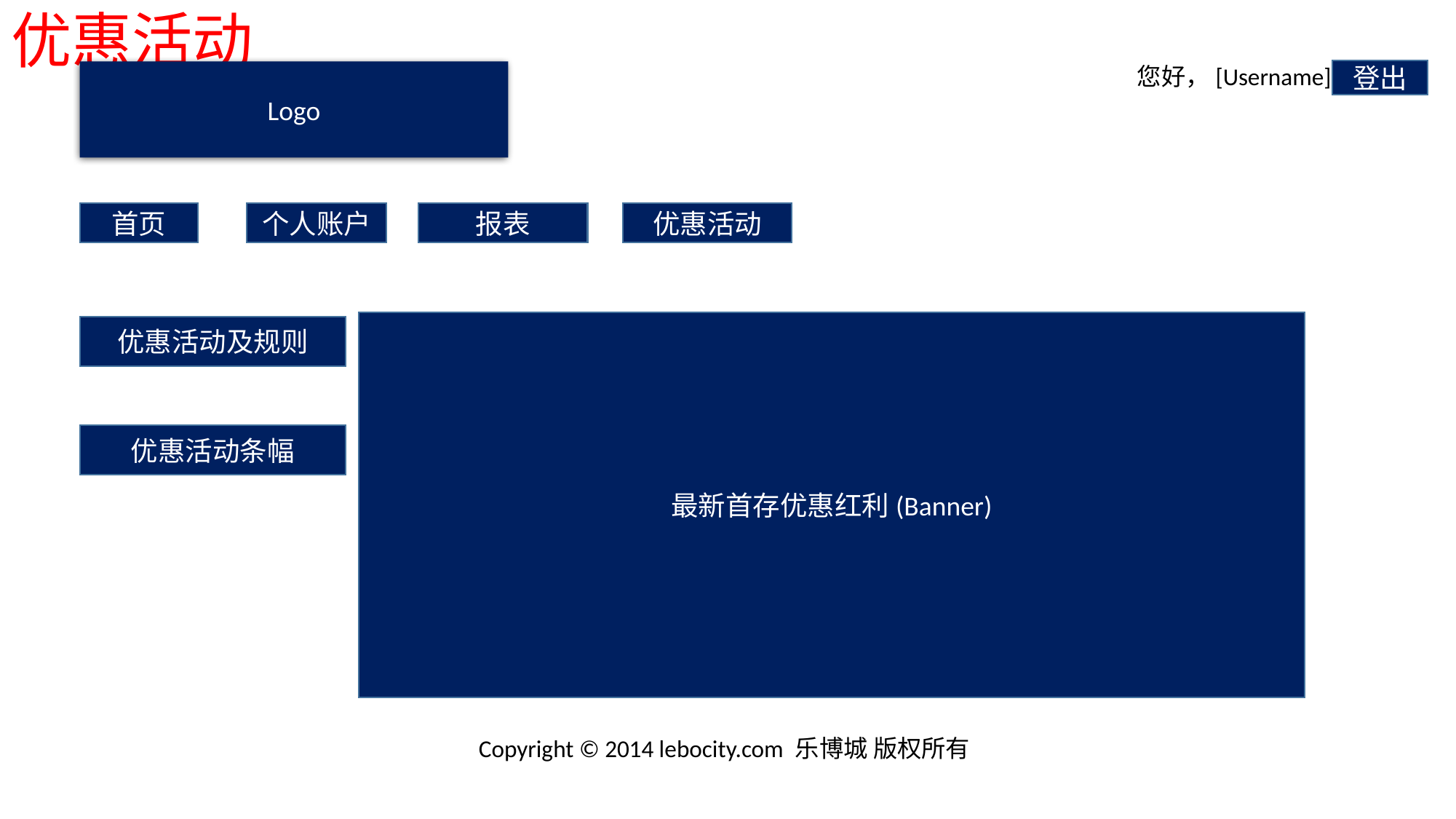

优惠活动
您好，[Username]
登出
Logo
首页
个人账户
报表
优惠活动
最新首存优惠红利(Banner)
优惠活动及规则
优惠活动条幅
Copyright © 2014 lebocity.com 乐博城 版权所有